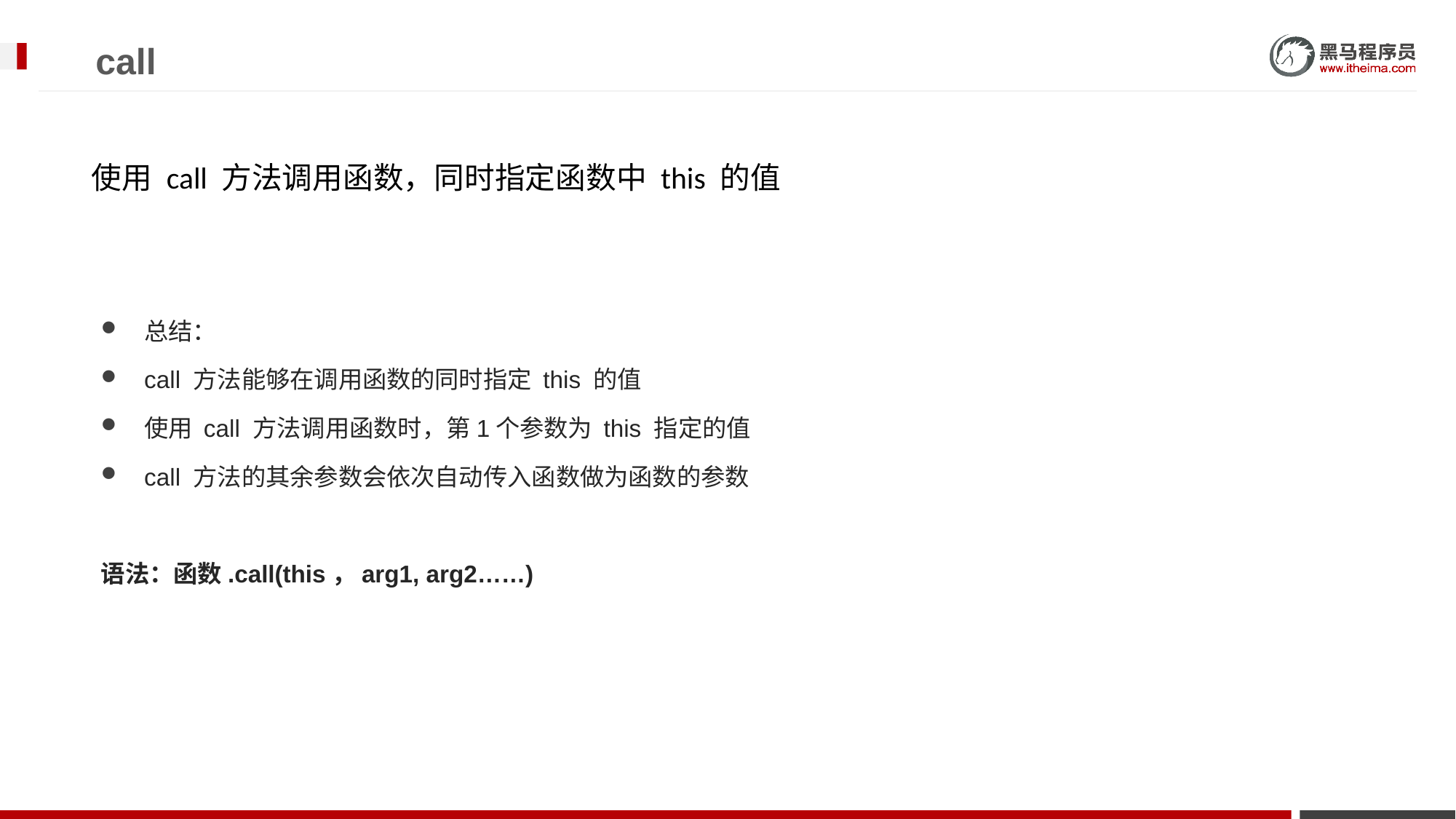

# call
使用 call 方法调用函数，同时指定函数中 this 的值
总结：
call 方法能够在调用函数的同时指定 this 的值
使用 call 方法调用函数时，第1个参数为 this 指定的值
call 方法的其余参数会依次自动传入函数做为函数的参数

语法：函数.call(this，arg1, arg2……)